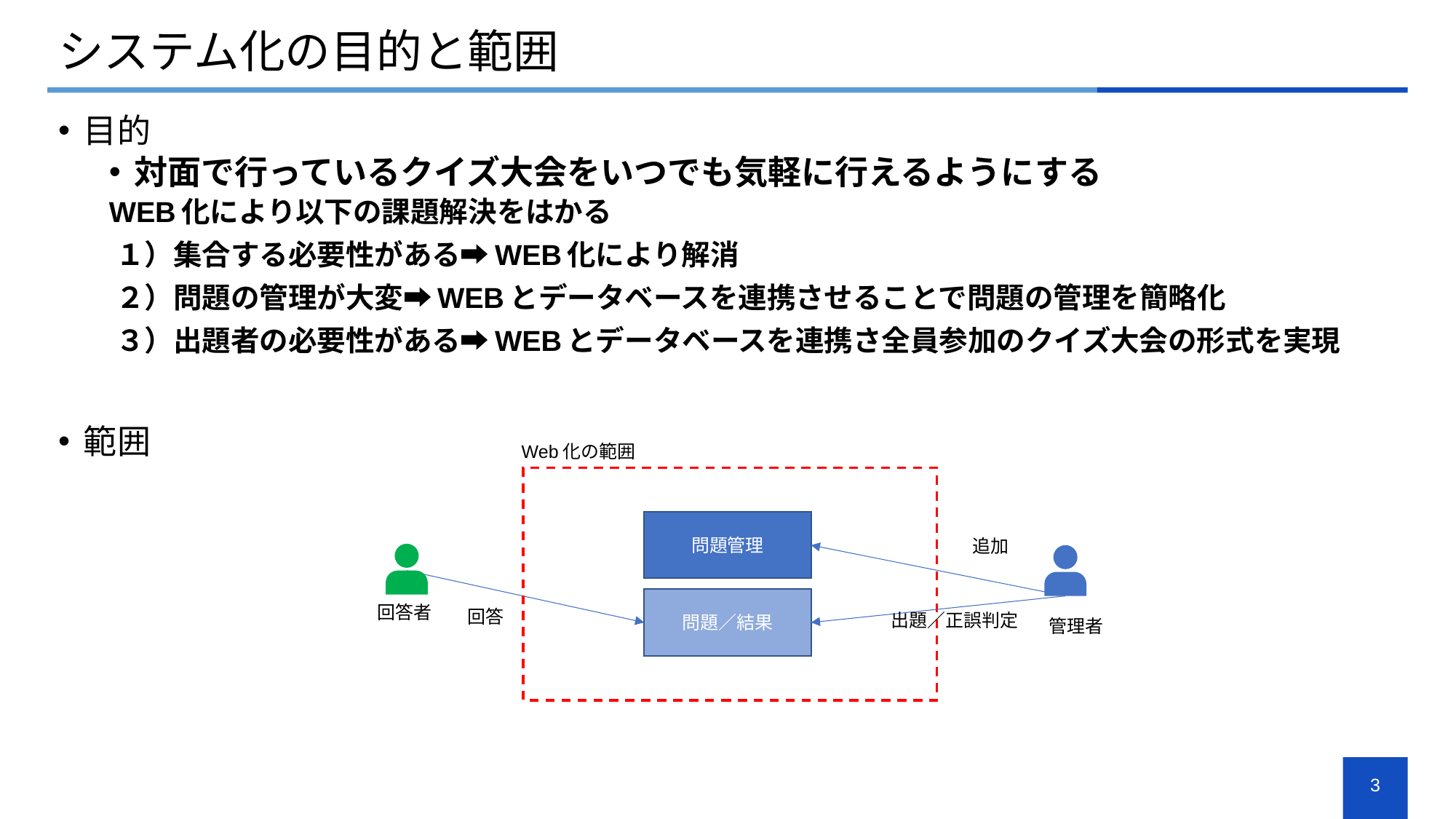

# システム化の目的と範囲
目的
対面で行っているクイズ大会をいつでも気軽に行えるようにする
WEB化により以下の課題解決をはかる
　　１）集合する必要性がある➡WEB化により解消
　　２）問題の管理が大変➡WEBとデータベースを連携させることで問題の管理を簡略化
　　３）出題者の必要性がある➡WEBとデータベースを連携さ全員参加のクイズ大会の形式を実現

範囲

Web化の範囲

問題管理
追加

問題／結果
回答者
回答
出題／正誤判定
管理者
3